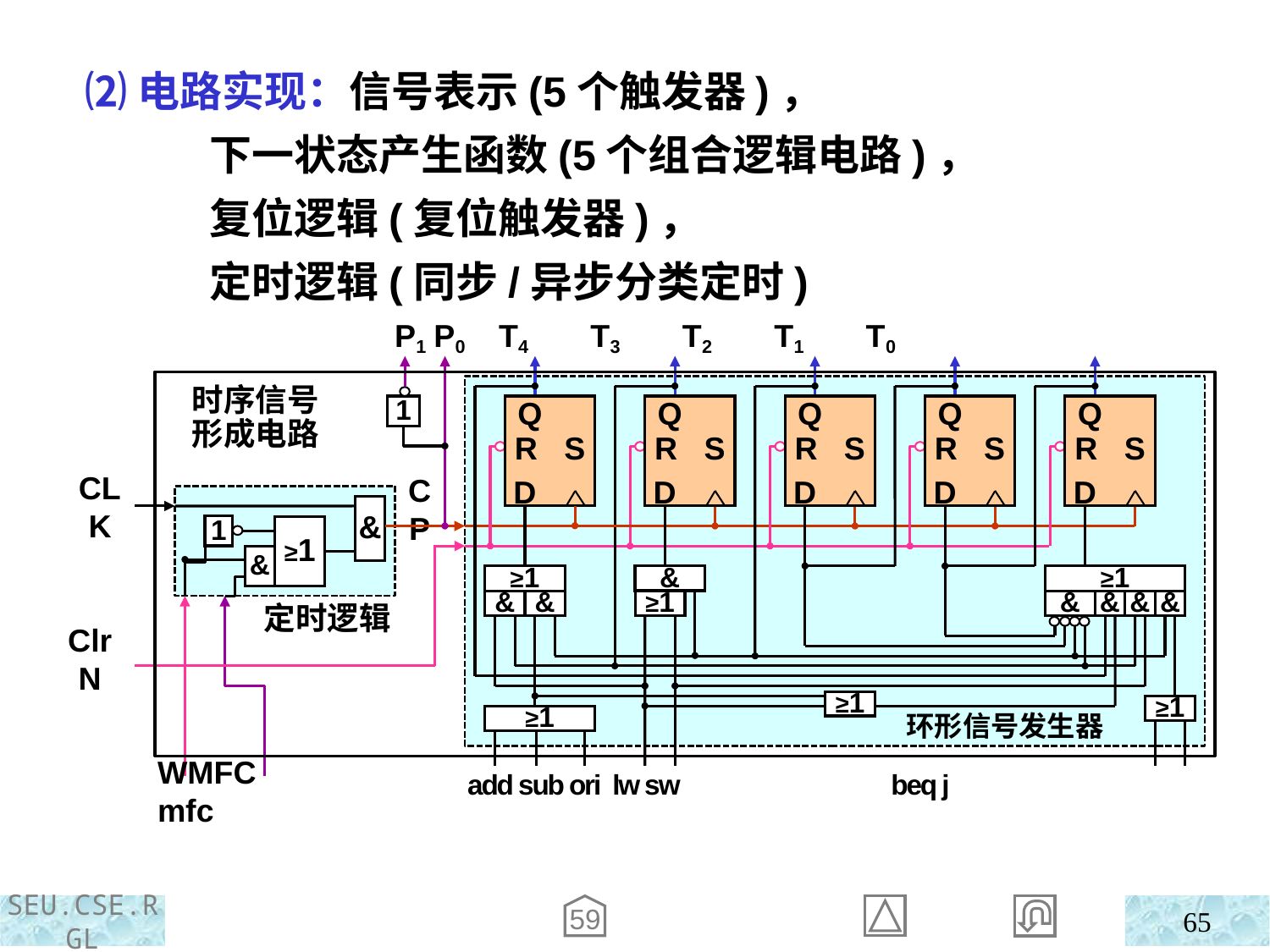

⑵电路实现：信号表示(5个触发器)，
                 下一状态产生函数(5个组合逻辑电路)，
                 复位逻辑(复位触发器)，
                 定时逻辑(同步/异步分类定时)
 P1 P0    T4       T3       T2       T1       T0

时序信号形成电路

1
  Q
R   S
 D
  Q
R   S
 D
  Q
R   S
 D
  Q
R   S
 D
  Q
R   S
 D

CP
≥1
&
≥1
&
&
&
&
&
&
≥1

ClrN
≥1
≥1
≥1
环形信号发生器
add sub ori  lw sw                                   beq j

CLK
&
1
≥1

&
定时逻辑
WMFC mfc
59

65